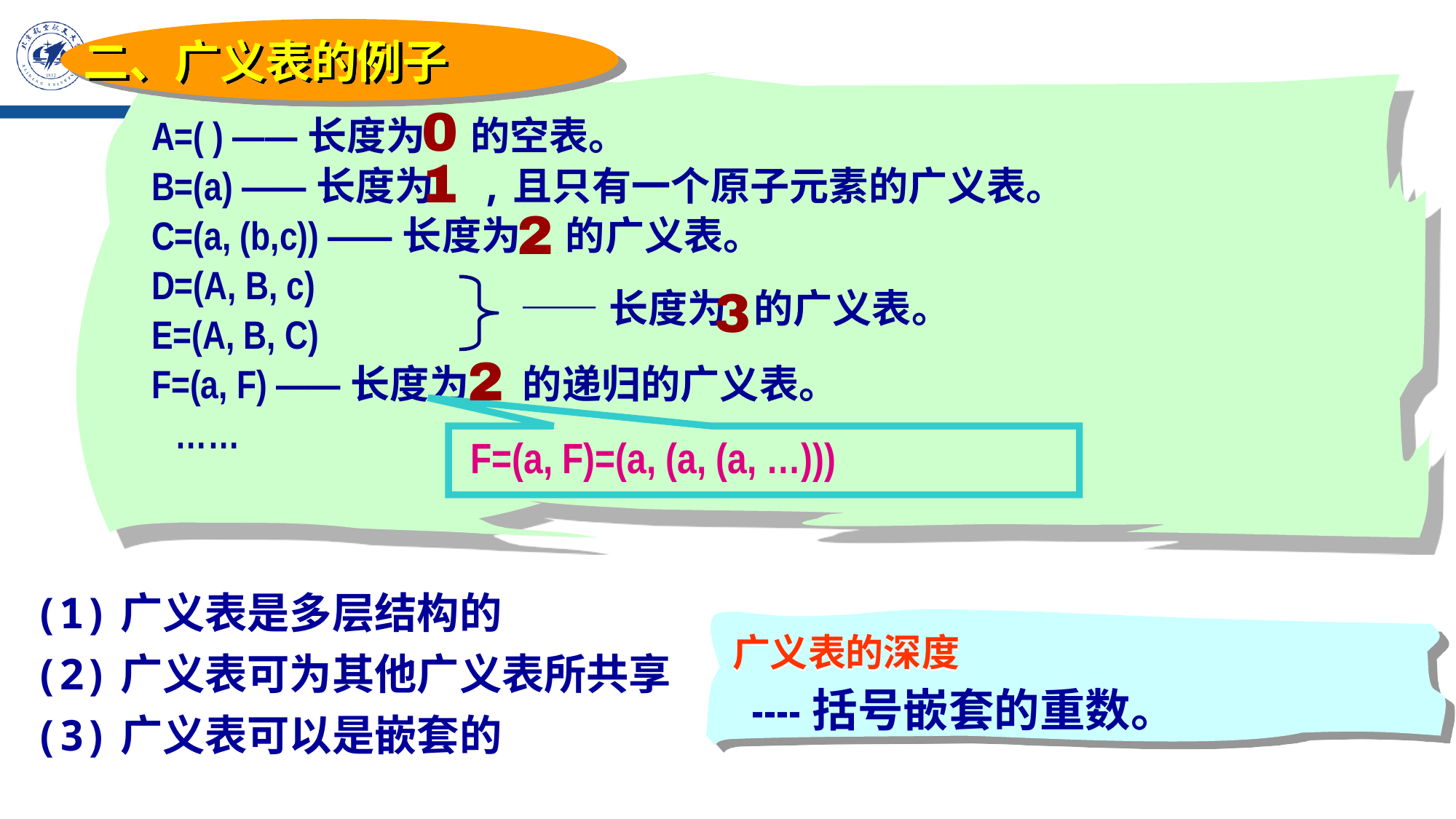

二、广义表的例子

0
A=( ) ——长度为     的空表。
B=(a) ——长度为    ,且只有一个原子元素的广义表。
C=(a, (b,c)) ——长度为     的广义表。
D=(A, B, c)
E=(A, B, C)
F=(a, F) ——长度为      的递归的广义表。
 ……
1
2
3

——长度为   的广义表。
2

F=(a, F)=(a, (a, (a, …)))

(1)广义表是多层结构的
(2)广义表可为其他广义表所共享
(3)广义表可以是嵌套的

广义表的深度
----括号嵌套的重数。